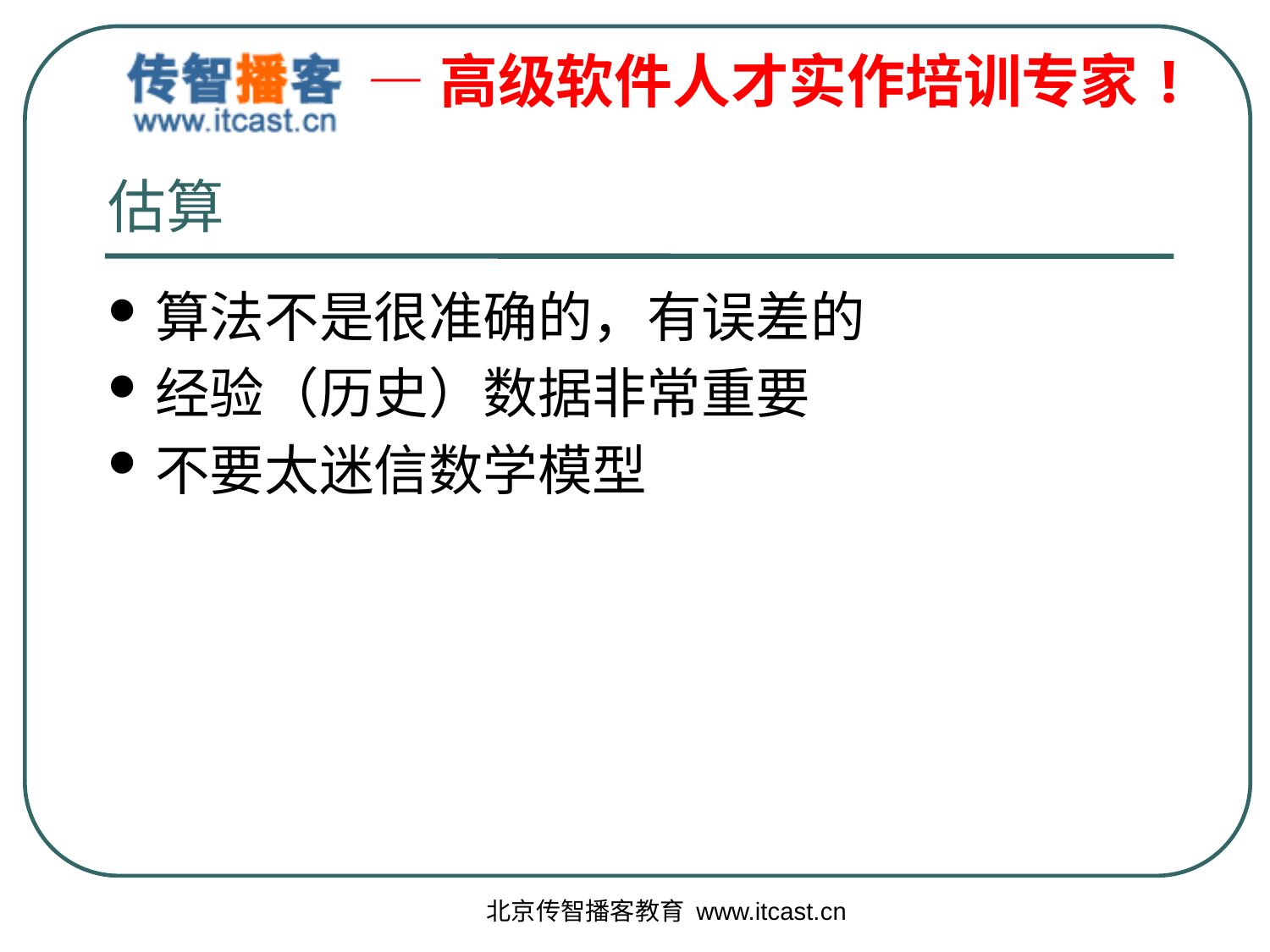

# 估算
算法不是很准确的，有误差的
经验（历史）数据非常重要
不要太迷信数学模型

北京传智播客教育 www.itcast.cn